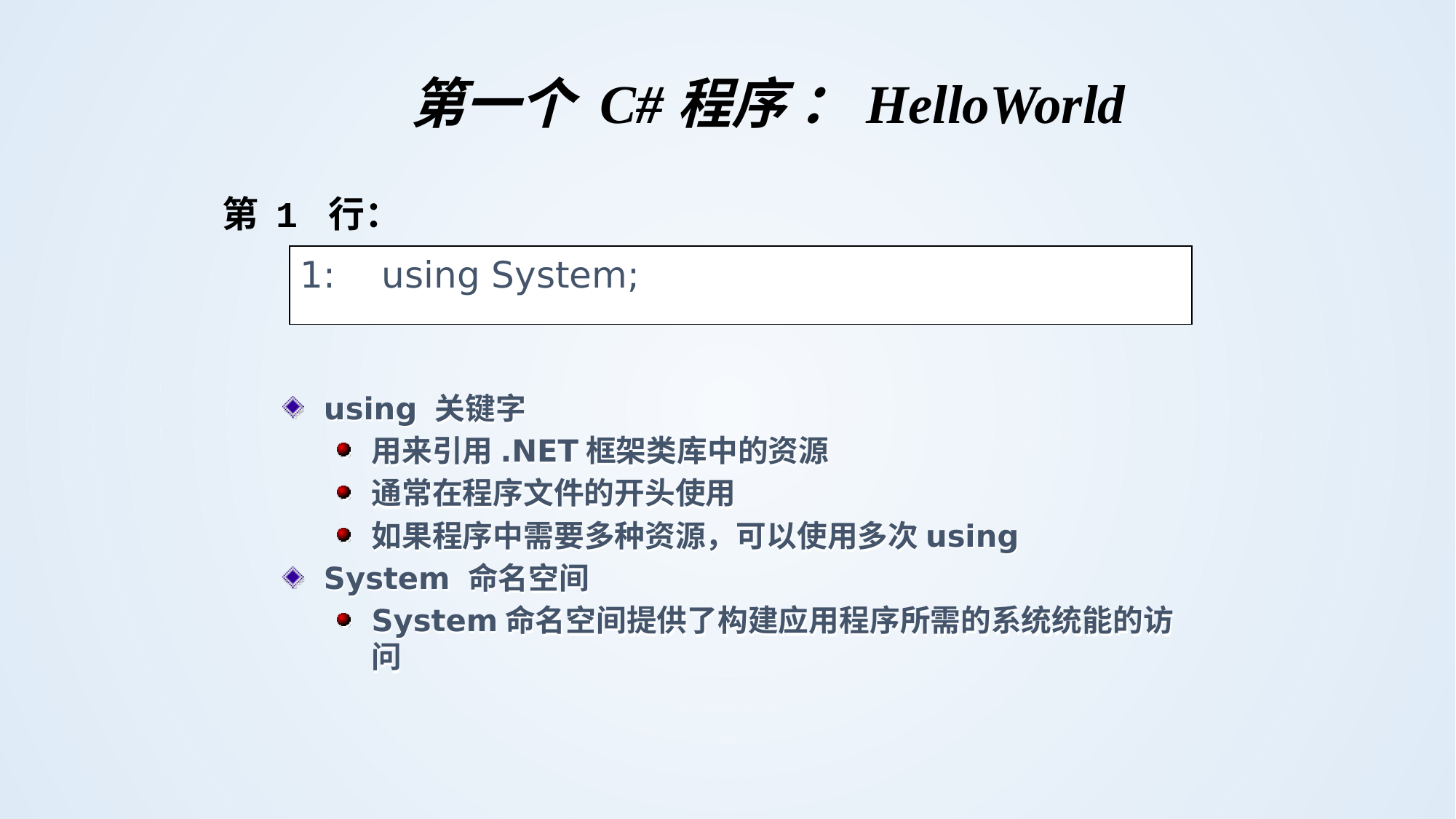

第一个 C#程序 ：HelloWorld
第 1 行：
1:    using System;

using 关键字
用来引用.NET框架类库中的资源
通常在程序文件的开头使用
如果程序中需要多种资源，可以使用多次using
System 命名空间
System命名空间提供了构建应用程序所需的系统统能的访问